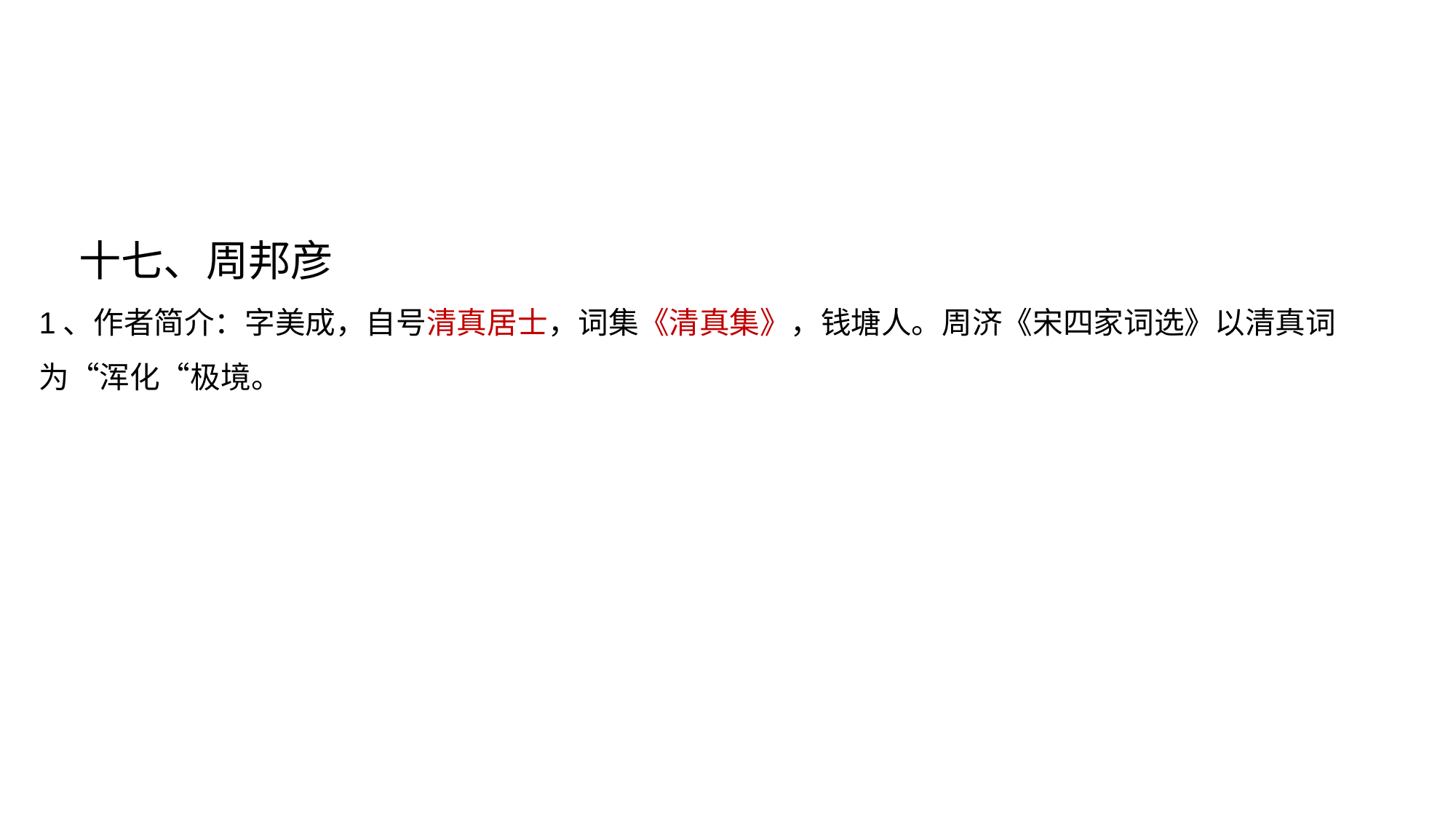

十七、周邦彦
1、作者简介：字美成，自号清真居士，词集《清真集》，钱塘人。周济《宋四家词选》以清真词为“浑化“极境。